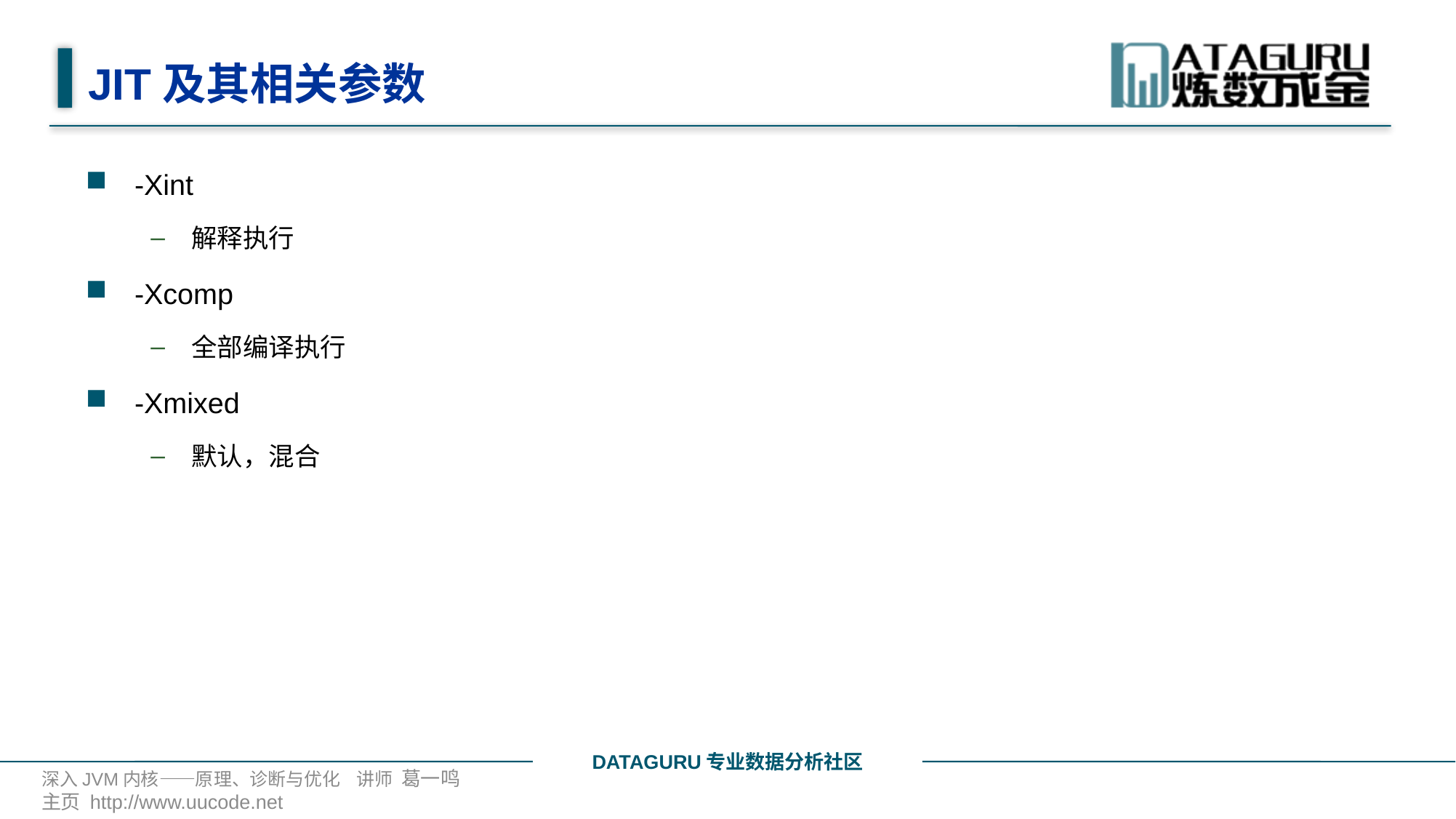

# JIT及其相关参数
-Xint
解释执行
-Xcomp
全部编译执行
-Xmixed
默认，混合